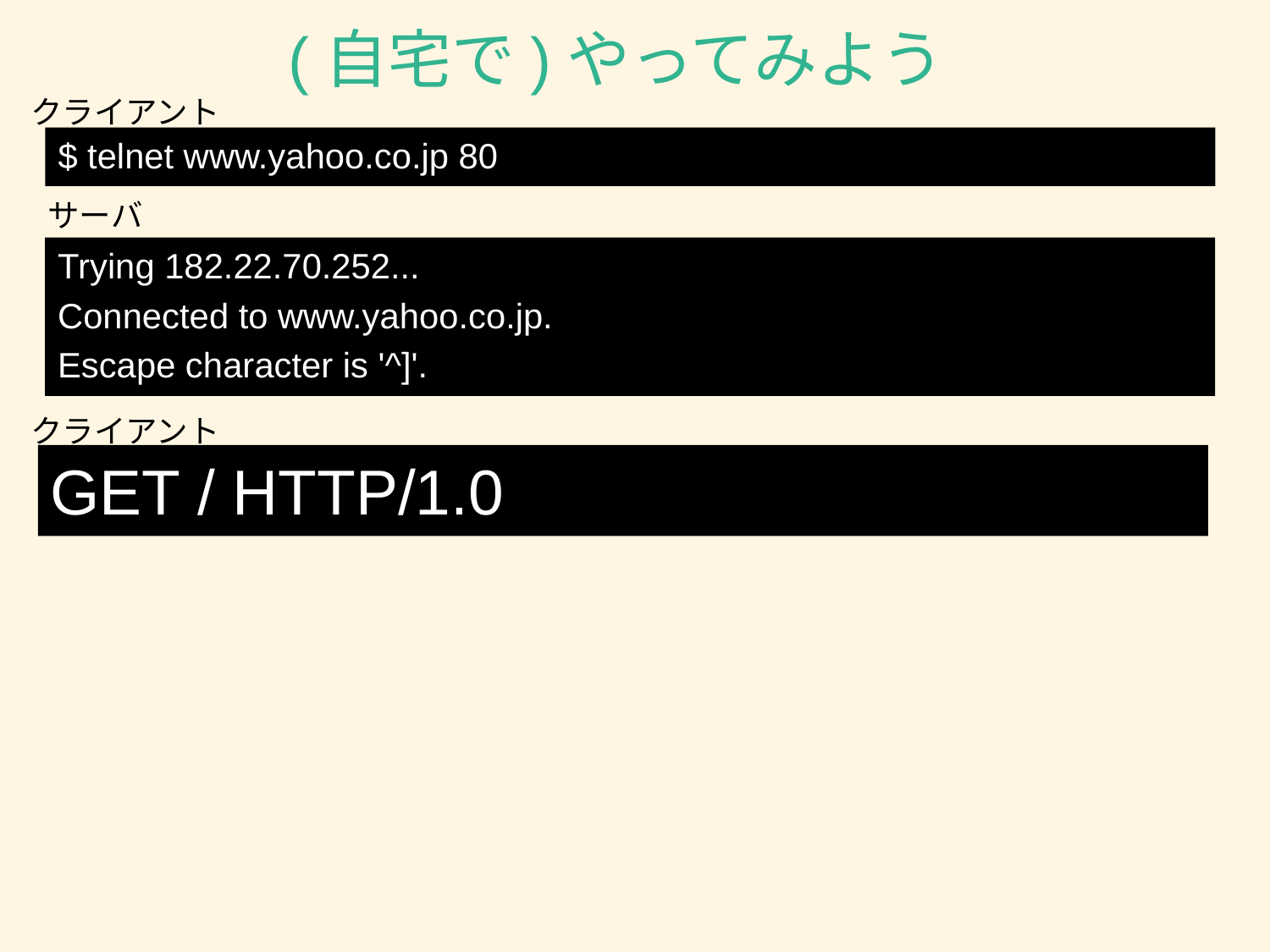

(自宅で)やってみよう
クライアント
$ telnet www.yahoo.co.jp 80

サーバ
Trying 182.22.70.252...
Connected to www.yahoo.co.jp.
Escape character is '^]'.
クライアント
GET / HTTP/1.0